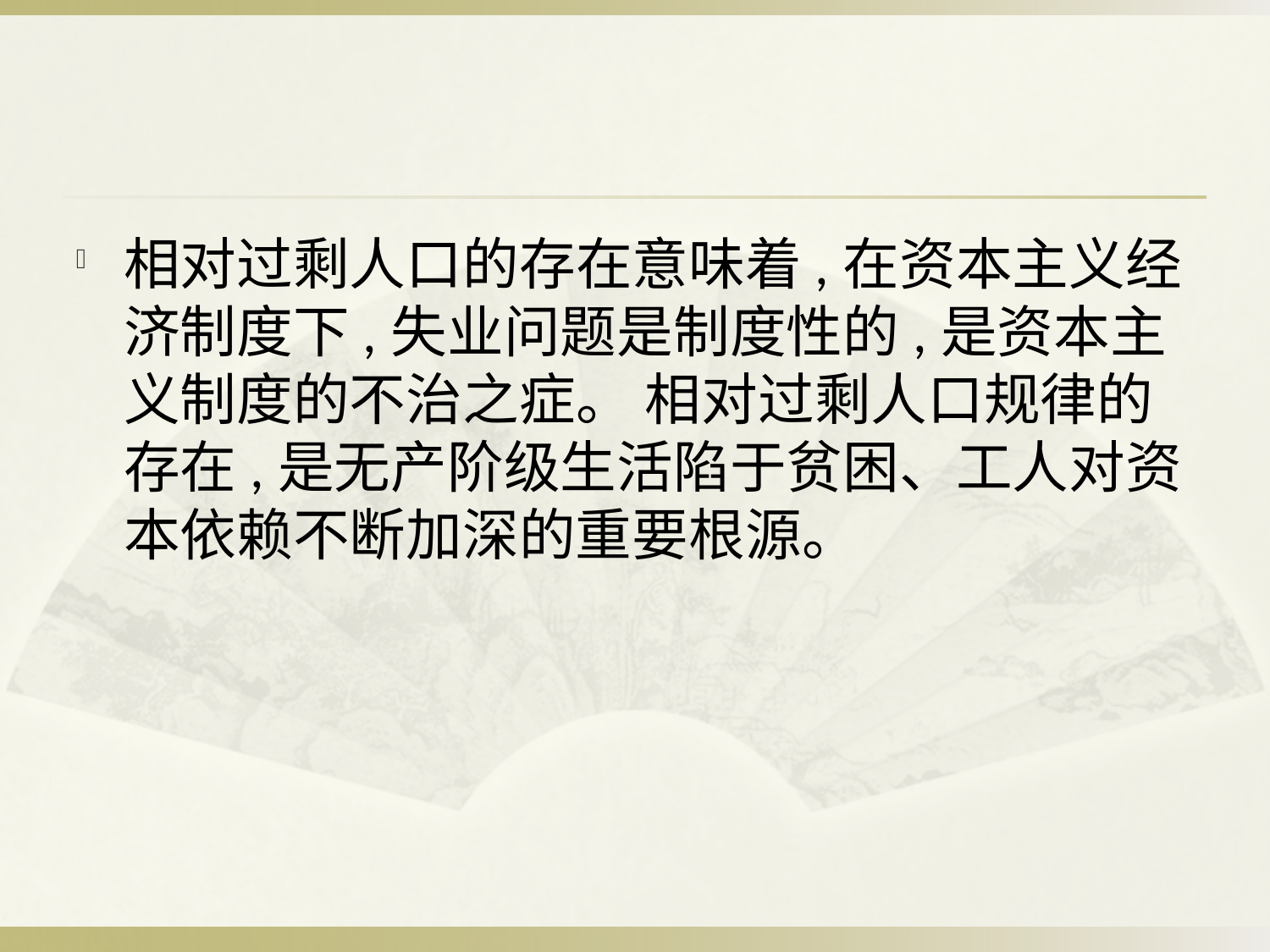

#
相对过剩人口的存在意味着,在资本主义经济制度下,失业问题是制度性的,是资本主义制度的不治之症。 相对过剩人口规律的存在,是无产阶级生活陷于贫困、工人对资本依赖不断加深的重要根源。